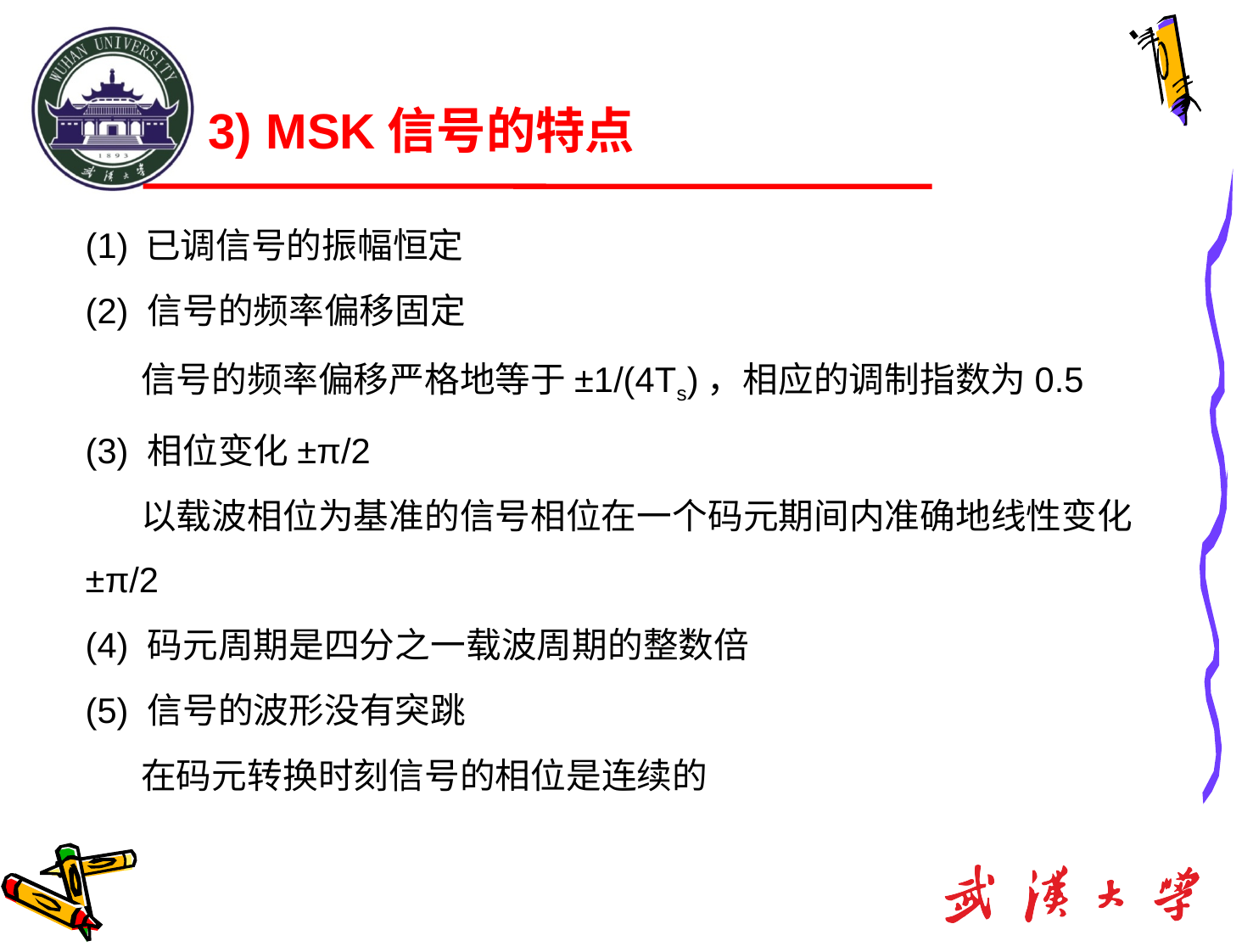

# 3) MSK信号的特点
 已调信号的振幅恒定
(2) 信号的频率偏移固定
      信号的频率偏移严格地等于±1/(4Ts)，相应的调制指数为0.5
(3) 相位变化±π/2
      以载波相位为基准的信号相位在一个码元期间内准确地线性变化±π/2
(4) 码元周期是四分之一载波周期的整数倍
(5) 信号的波形没有突跳
      在码元转换时刻信号的相位是连续的